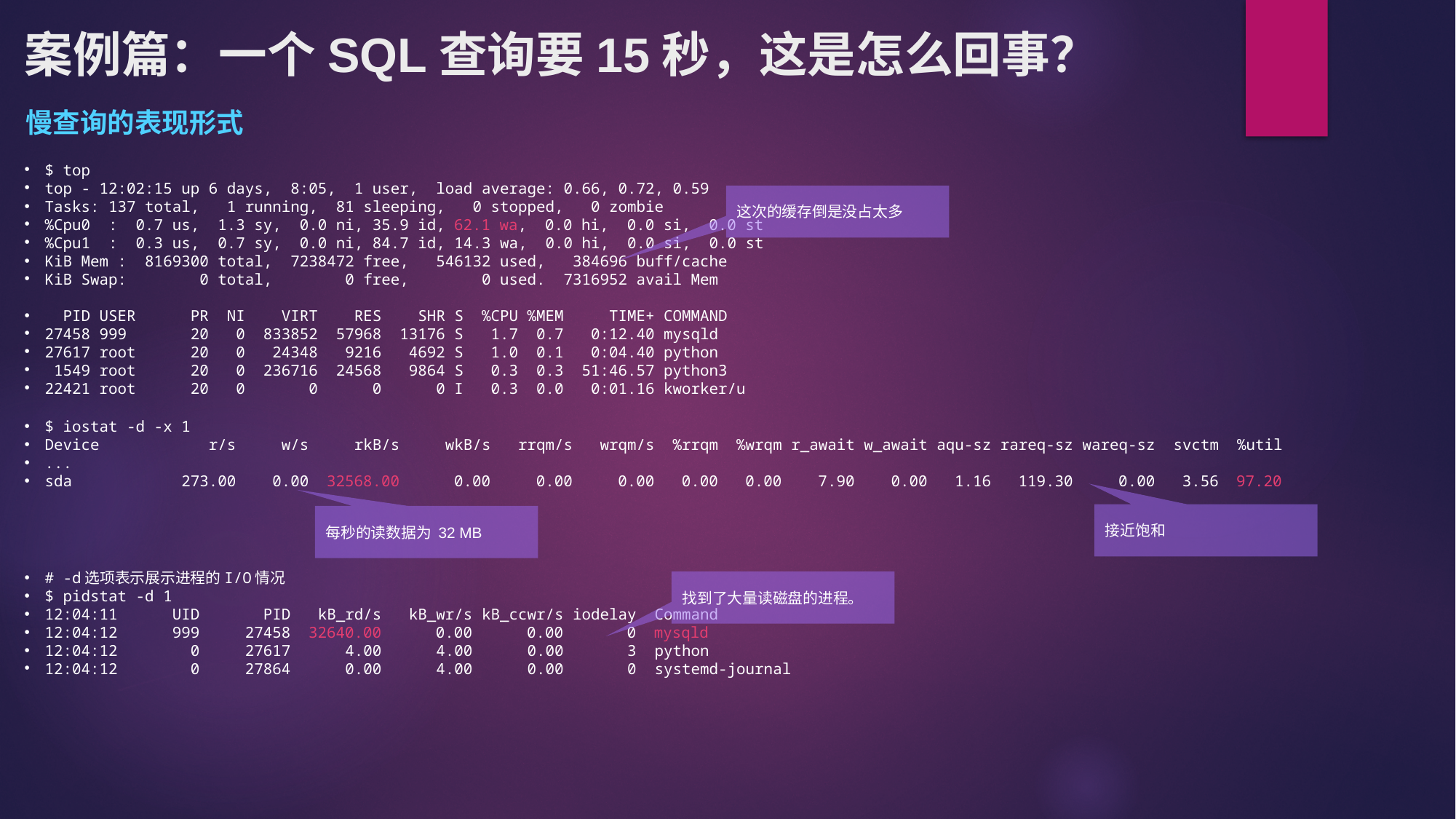

# 案例篇：一个SQL查询要15秒，这是怎么回事？
慢查询的表现形式
$ top
top - 12:02:15 up 6 days,  8:05,  1 user,  load average: 0.66, 0.72, 0.59
Tasks: 137 total,   1 running,  81 sleeping,   0 stopped,   0 zombie
%Cpu0  :  0.7 us,  1.3 sy,  0.0 ni, 35.9 id, 62.1 wa,  0.0 hi,  0.0 si,  0.0 st
%Cpu1  :  0.3 us,  0.7 sy,  0.0 ni, 84.7 id, 14.3 wa,  0.0 hi,  0.0 si,  0.0 st
KiB Mem :  8169300 total,  7238472 free,   546132 used,   384696 buff/cache
KiB Swap:        0 total,        0 free,        0 used.  7316952 avail Mem

  PID USER      PR  NI    VIRT    RES    SHR S  %CPU %MEM     TIME+ COMMAND
27458 999       20   0  833852  57968  13176 S   1.7  0.7   0:12.40 mysqld
27617 root      20   0   24348   9216   4692 S   1.0  0.1   0:04.40 python
 1549 root      20   0  236716  24568   9864 S   0.3  0.3  51:46.57 python3
22421 root      20   0       0      0      0 I   0.3  0.0   0:01.16 kworker/u
这次的缓存倒是没占太多
$ iostat -d -x 1
Device            r/s     w/s     rkB/s     wkB/s   rrqm/s   wrqm/s  %rrqm  %wrqm r_await w_await aqu-sz rareq-sz wareq-sz  svctm  %util
...
sda            273.00    0.00  32568.00      0.00     0.00     0.00   0.00   0.00    7.90    0.00   1.16   119.30     0.00   3.56  97.20
接近饱和
每秒的读数据为 32 MB
# -d选项表示展示进程的I/O情况
$ pidstat -d 1
12:04:11      UID       PID   kB_rd/s   kB_wr/s kB_ccwr/s iodelay  Command
12:04:12      999     27458  32640.00      0.00      0.00       0  mysqld
12:04:12        0     27617      4.00      4.00      0.00       3  python
12:04:12        0     27864      0.00      4.00      0.00       0  systemd-journal
找到了大量读磁盘的进程。